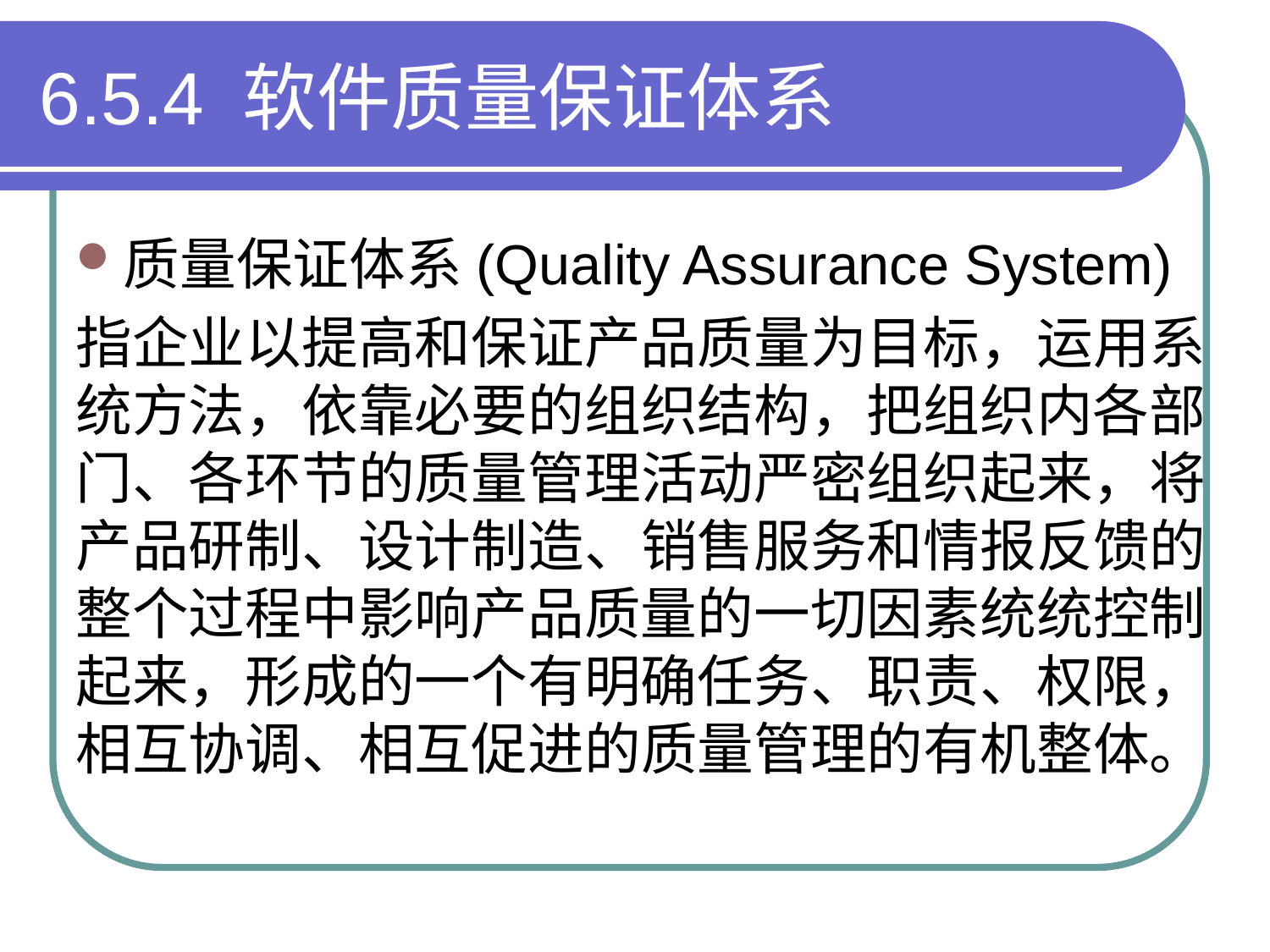

# 6.5.4 软件质量保证体系
质量保证体系(Quality Assurance System)
指企业以提高和保证产品质量为目标，运用系统方法，依靠必要的组织结构，把组织内各部门、各环节的质量管理活动严密组织起来，将产品研制、设计制造、销售服务和情报反馈的整个过程中影响产品质量的一切因素统统控制起来，形成的一个有明确任务、职责、权限，相互协调、相互促进的质量管理的有机整体。